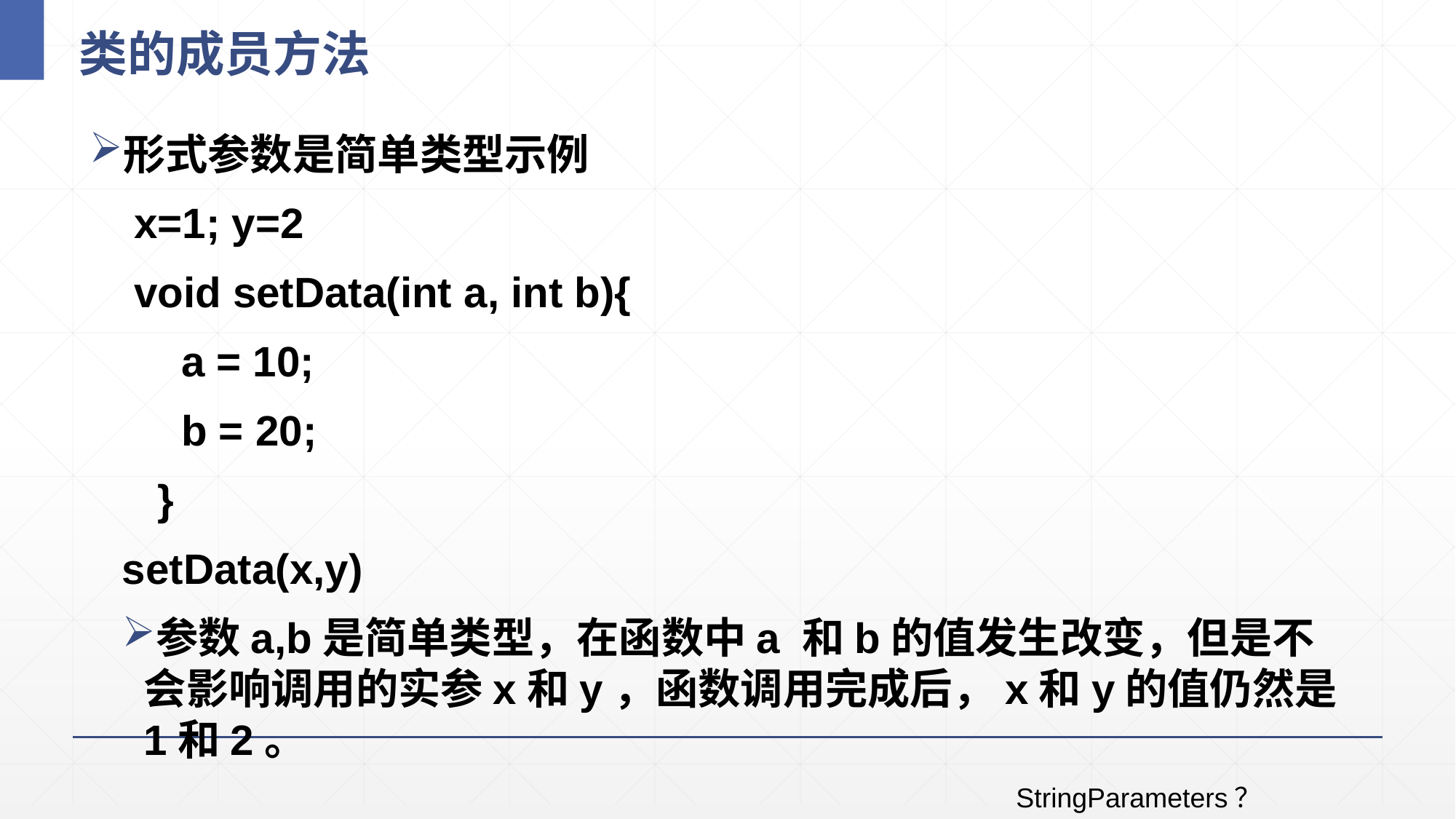

# 类的成员方法
形式参数是简单类型示例
 x=1; y=2
 void setData(int a, int b){
     a = 10;
     b = 20;
   }
setData(x,y)
参数a,b是简单类型，在函数中a 和b的值发生改变，但是不会影响调用的实参x和y，函数调用完成后，x和y的值仍然是1和2。

StringParameters？